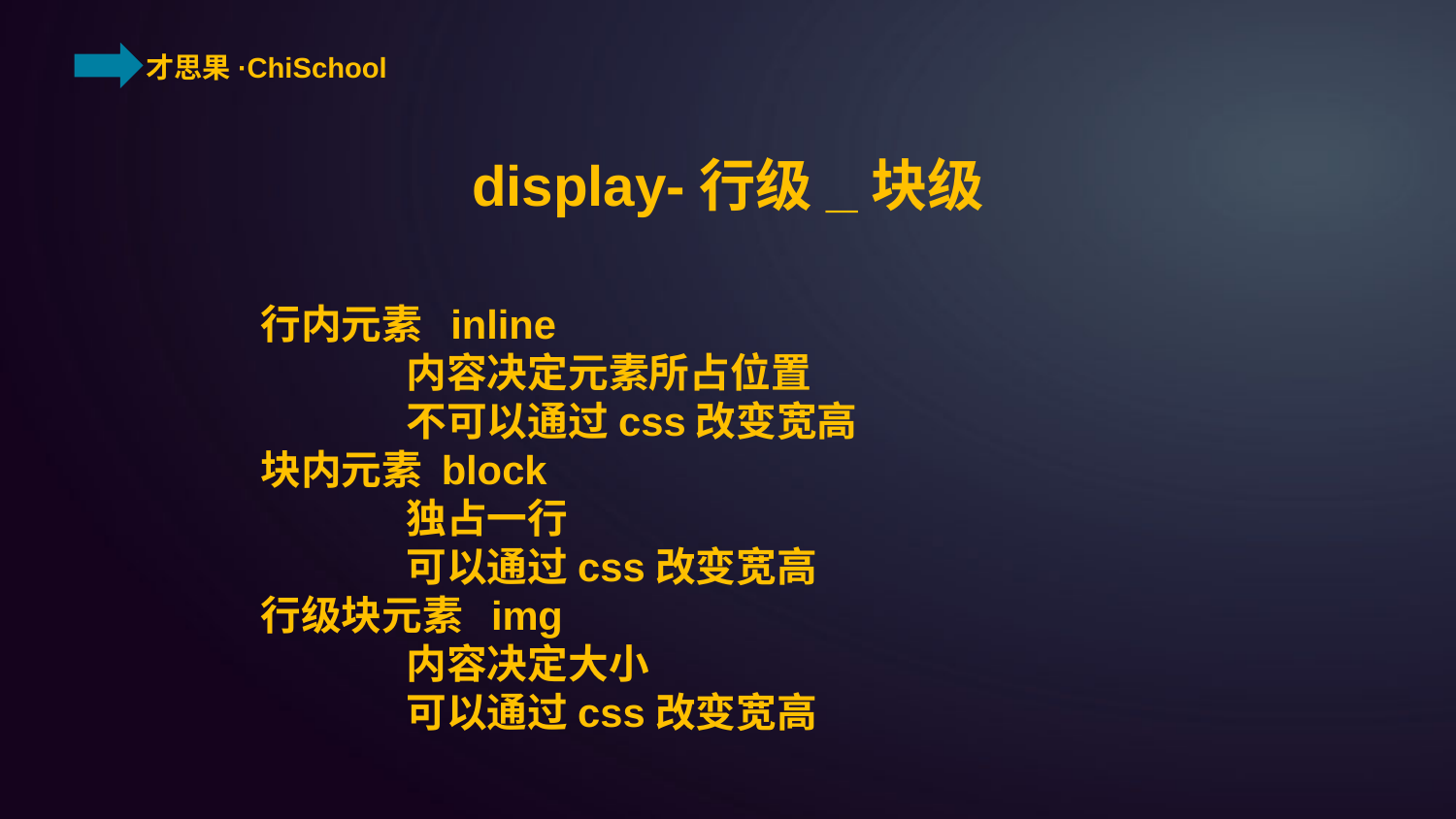

display-行级_块级

行内元素  inline
	内容决定元素所占位置
	不可以通过css改变宽高
块内元素 block
	独占一行
	可以通过css改变宽高
行级块元素  img
	内容决定大小
	可以通过css改变宽高